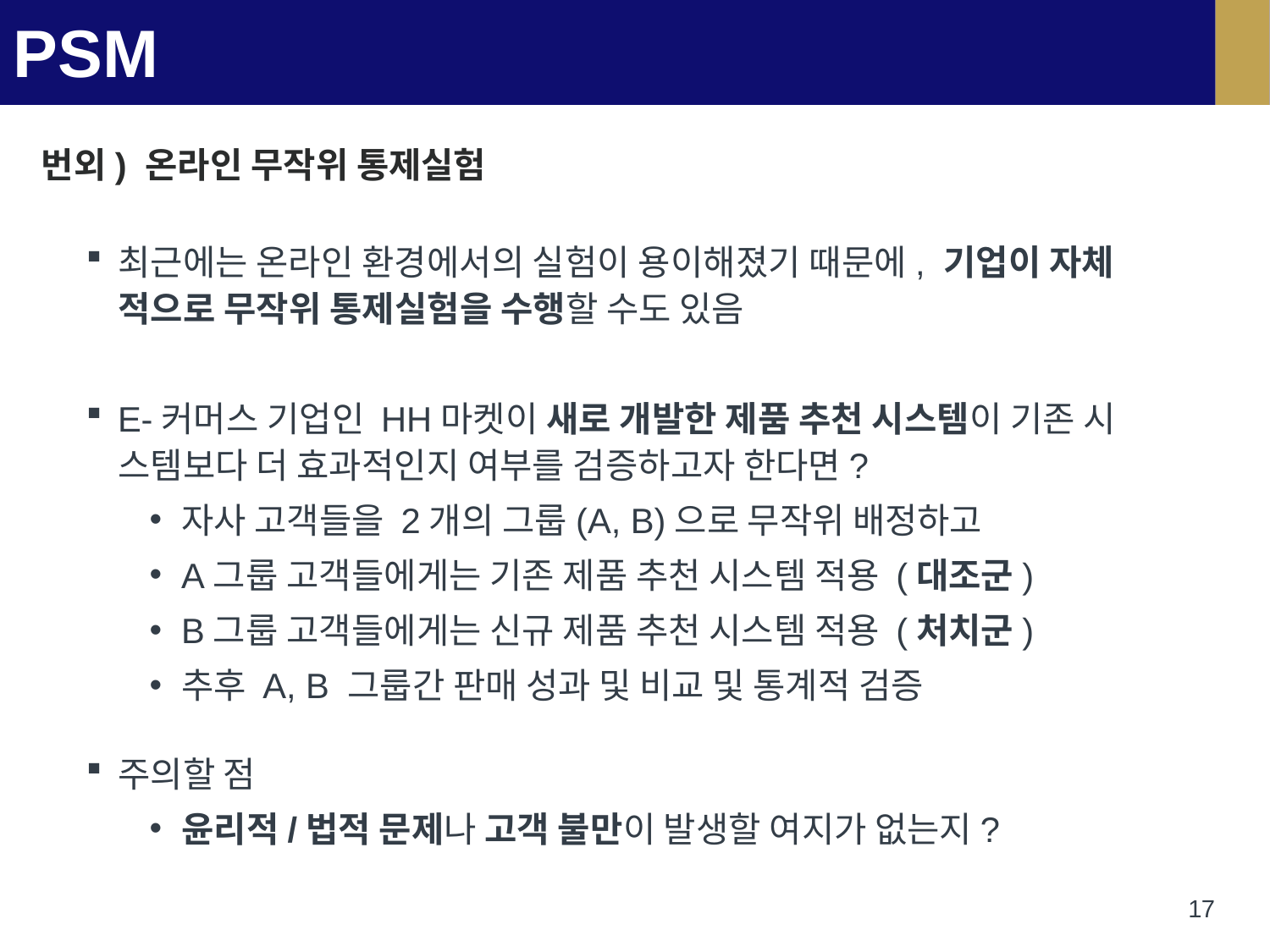

# PSM
번외) 온라인 무작위 통제실험

최근에는 온라인 환경에서의 실험이 용이해졌기 때문에, 기업이 자체 적으로 무작위 통제실험을 수행할 수도 있음
E-커머스 기업인 HH마켓이 새로 개발한 제품 추천 시스템이 기존 시 스템보다 더 효과적인지 여부를 검증하고자 한다면?
자사 고객들을 2개의 그룹(A, B)으로 무작위 배정하고
A그룹 고객들에게는 기존 제품 추천 시스템 적용 (대조군)
B그룹 고객들에게는 신규 제품 추천 시스템 적용 (처치군)
추후 A, B 그룹간 판매 성과 및 비교 및 통계적 검증

주의할 점
윤리적/법적 문제나 고객 불만이 발생할 여지가 없는지?
17